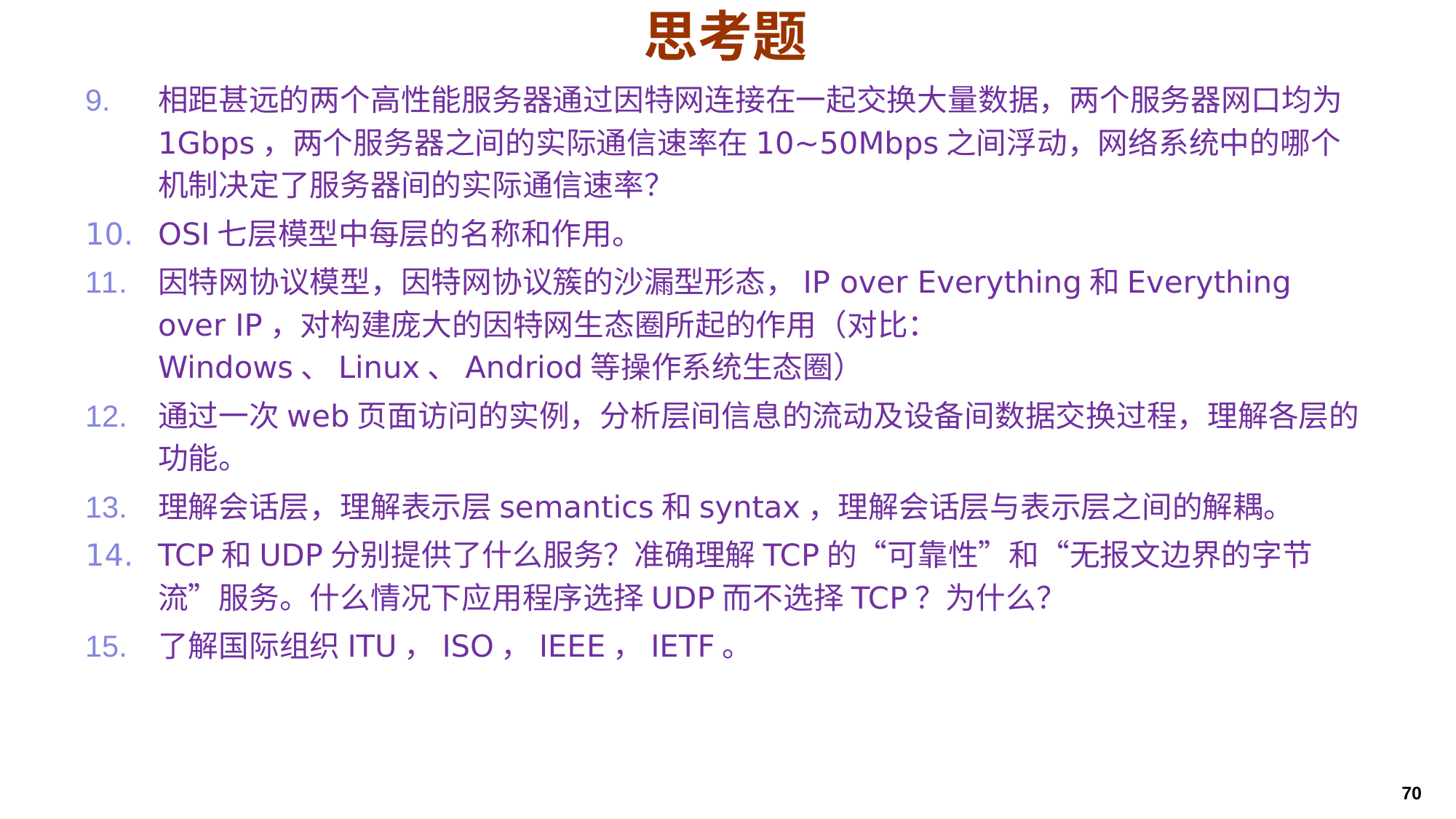

# 思考题
相距甚远的两个高性能服务器通过因特网连接在一起交换大量数据，两个服务器网口均为1Gbps，两个服务器之间的实际通信速率在10~50Mbps之间浮动，网络系统中的哪个机制决定了服务器间的实际通信速率？
OSI七层模型中每层的名称和作用。
因特网协议模型，因特网协议簇的沙漏型形态，IP over Everything和Everything over IP，对构建庞大的因特网生态圈所起的作用（对比：Windows、Linux、Andriod等操作系统生态圈）
通过一次web页面访问的实例，分析层间信息的流动及设备间数据交换过程，理解各层的功能。
理解会话层，理解表示层semantics和syntax，理解会话层与表示层之间的解耦。
TCP和UDP分别提供了什么服务？准确理解TCP的“可靠性”和“无报文边界的字节流”服务。什么情况下应用程序选择UDP而不选择TCP？为什么？
了解国际组织ITU，ISO，IEEE，IETF。